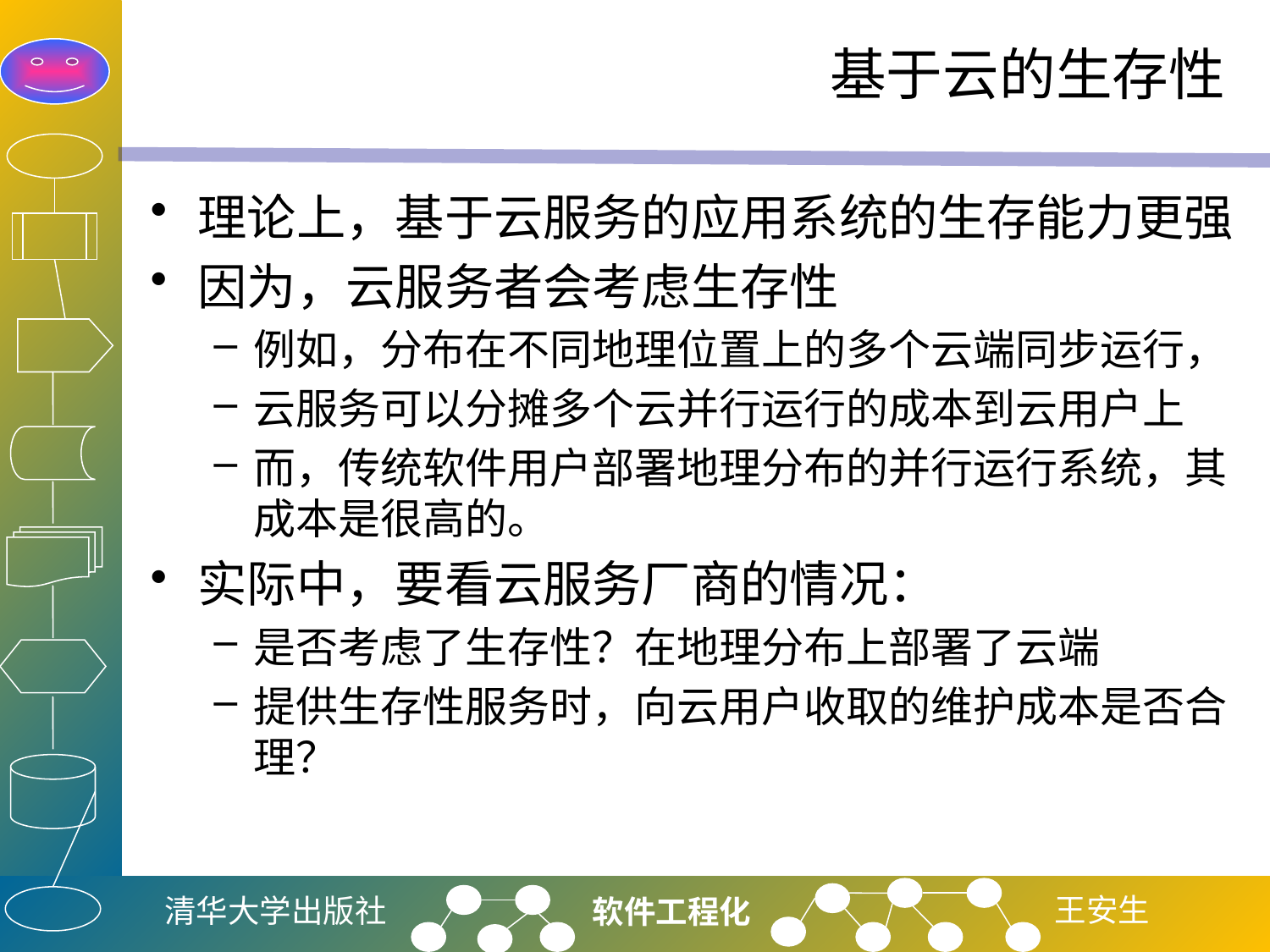

# 基于云的生存性
理论上，基于云服务的应用系统的生存能力更强
因为，云服务者会考虑生存性
例如，分布在不同地理位置上的多个云端同步运行，
云服务可以分摊多个云并行运行的成本到云用户上
而，传统软件用户部署地理分布的并行运行系统，其成本是很高的。
实际中，要看云服务厂商的情况：
是否考虑了生存性？在地理分布上部署了云端
提供生存性服务时，向云用户收取的维护成本是否合理？